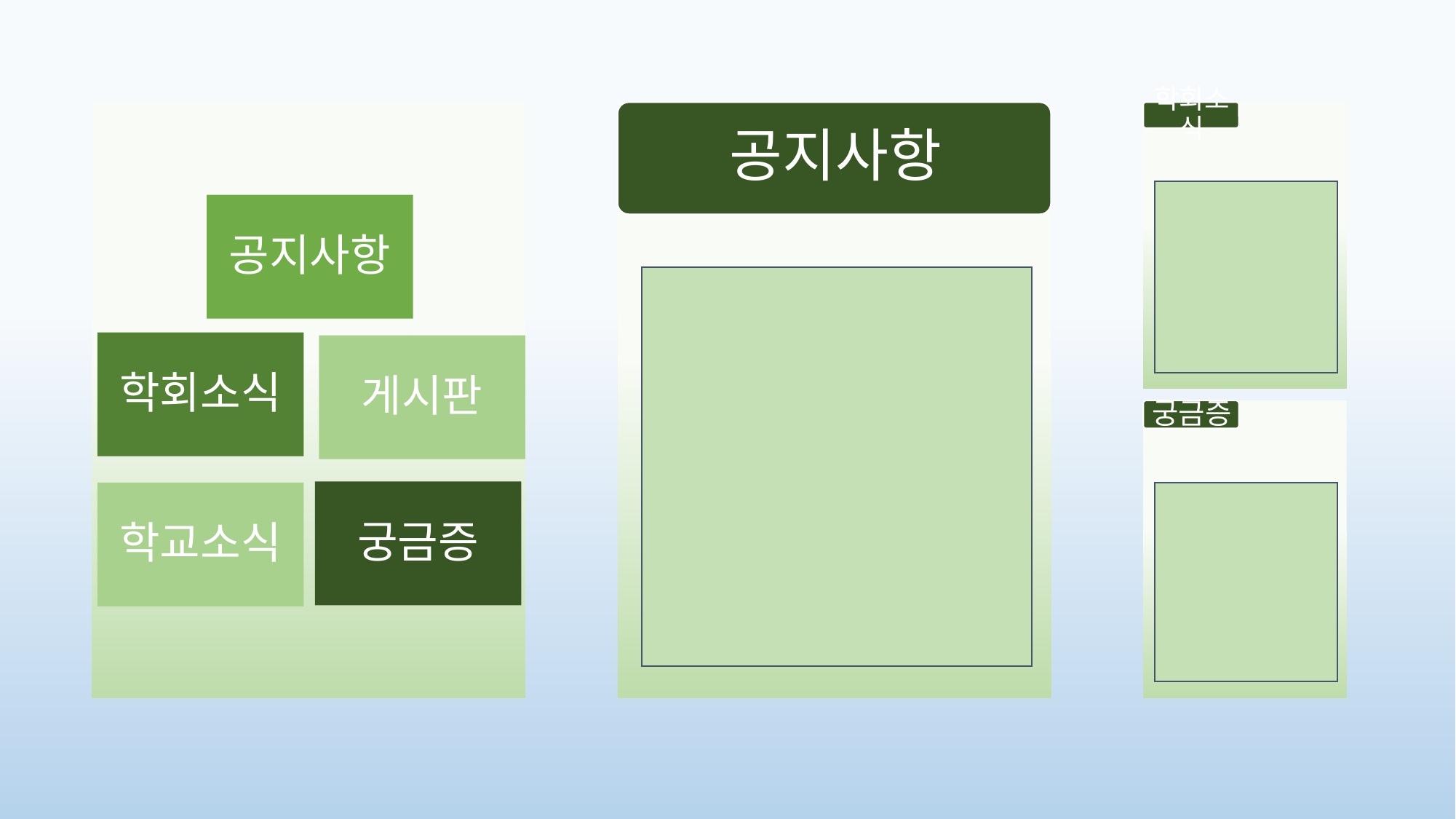

공지사항

공지사항
게시판
학교소식
학회소식
궁금증
학회소식

궁금증